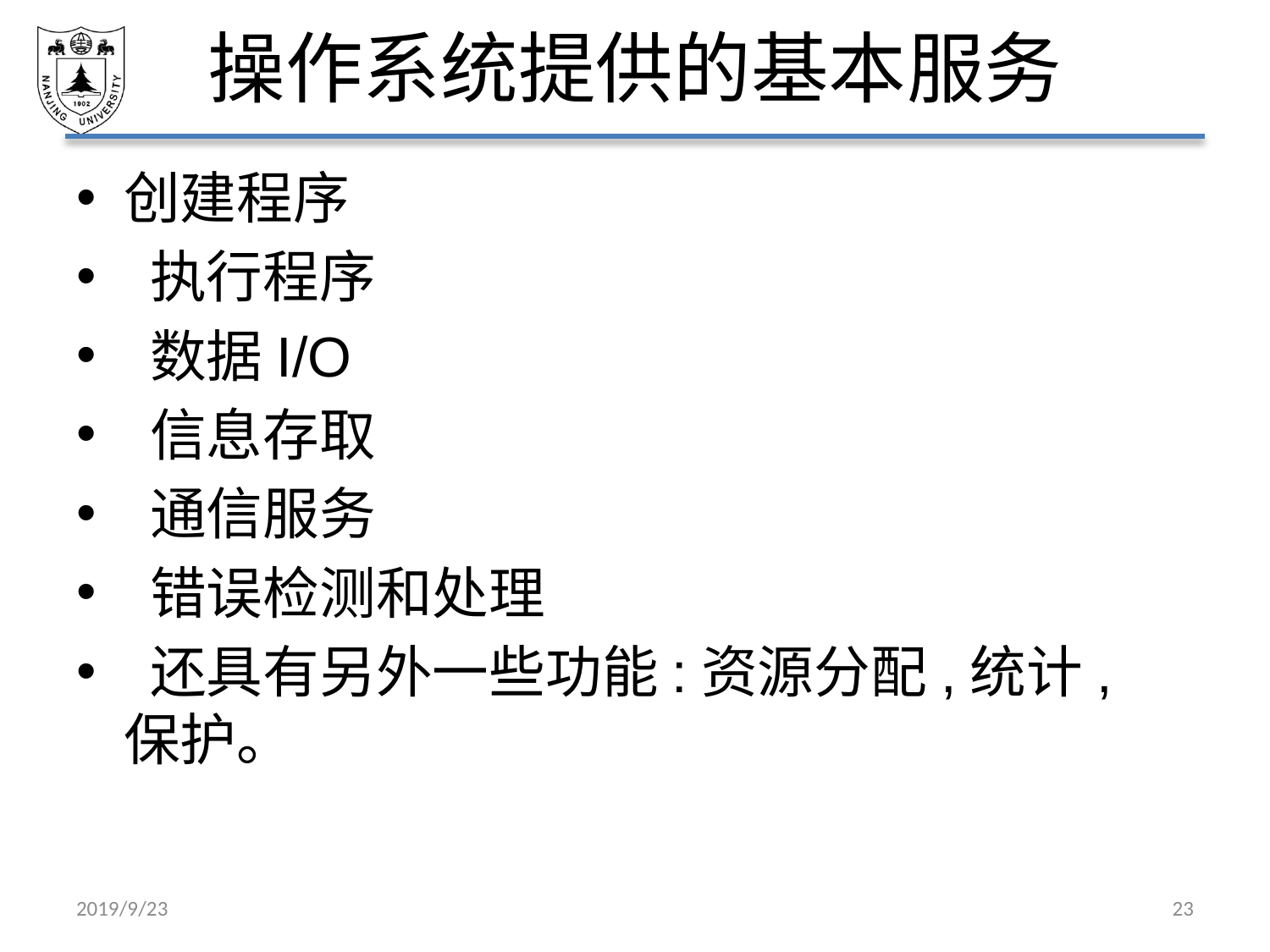

# 操作系统提供的基本服务
创建程序
 执行程序
 数据I/O
 信息存取
 通信服务
 错误检测和处理
 还具有另外一些功能:资源分配,统计, 保护。

2019/9/23
23